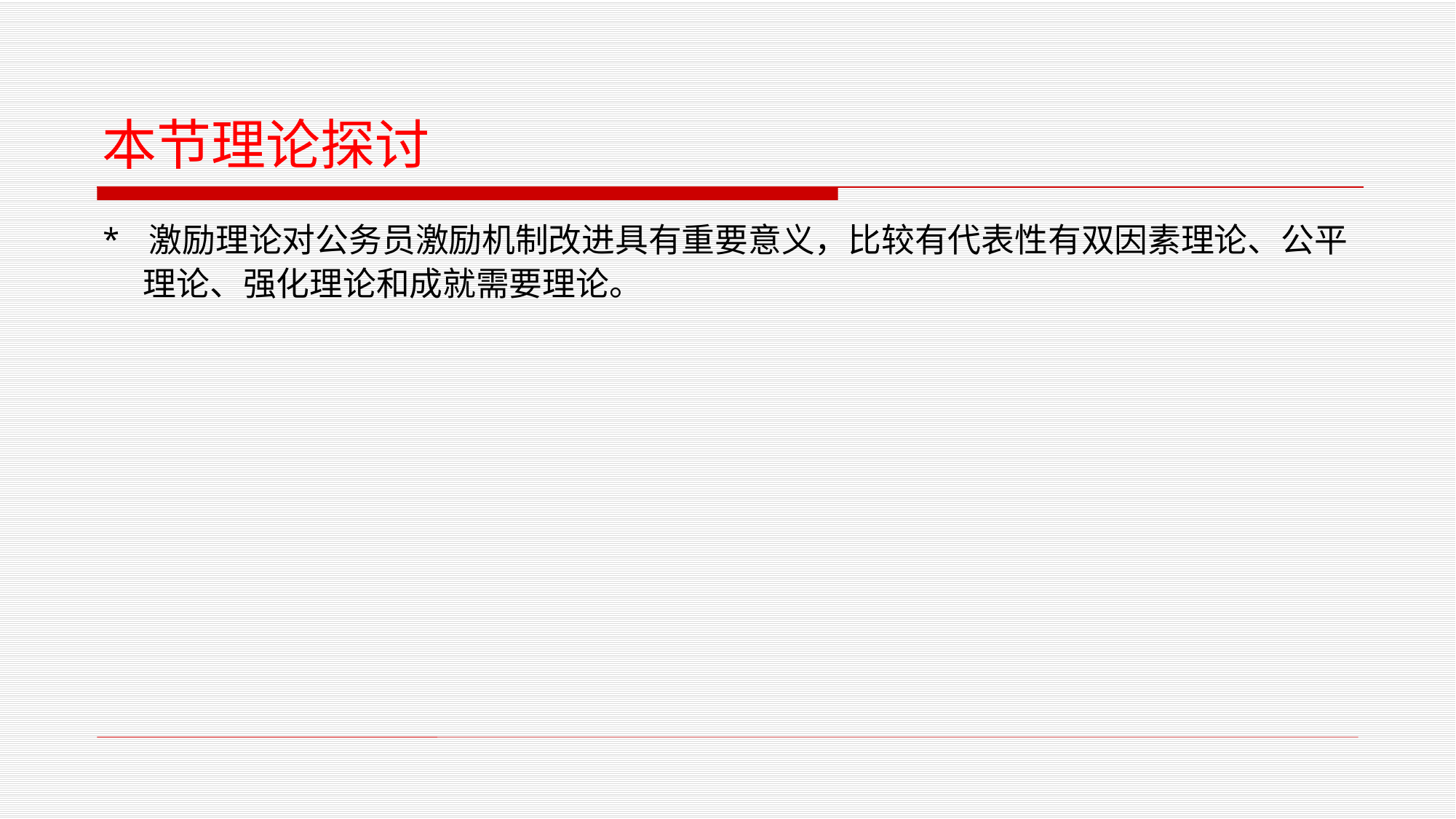

# 本节理论探讨
* 激励理论对公务员激励机制改进具有重要意义，比较有代表性有双因素理论、公平理论、强化理论和成就需要理论。